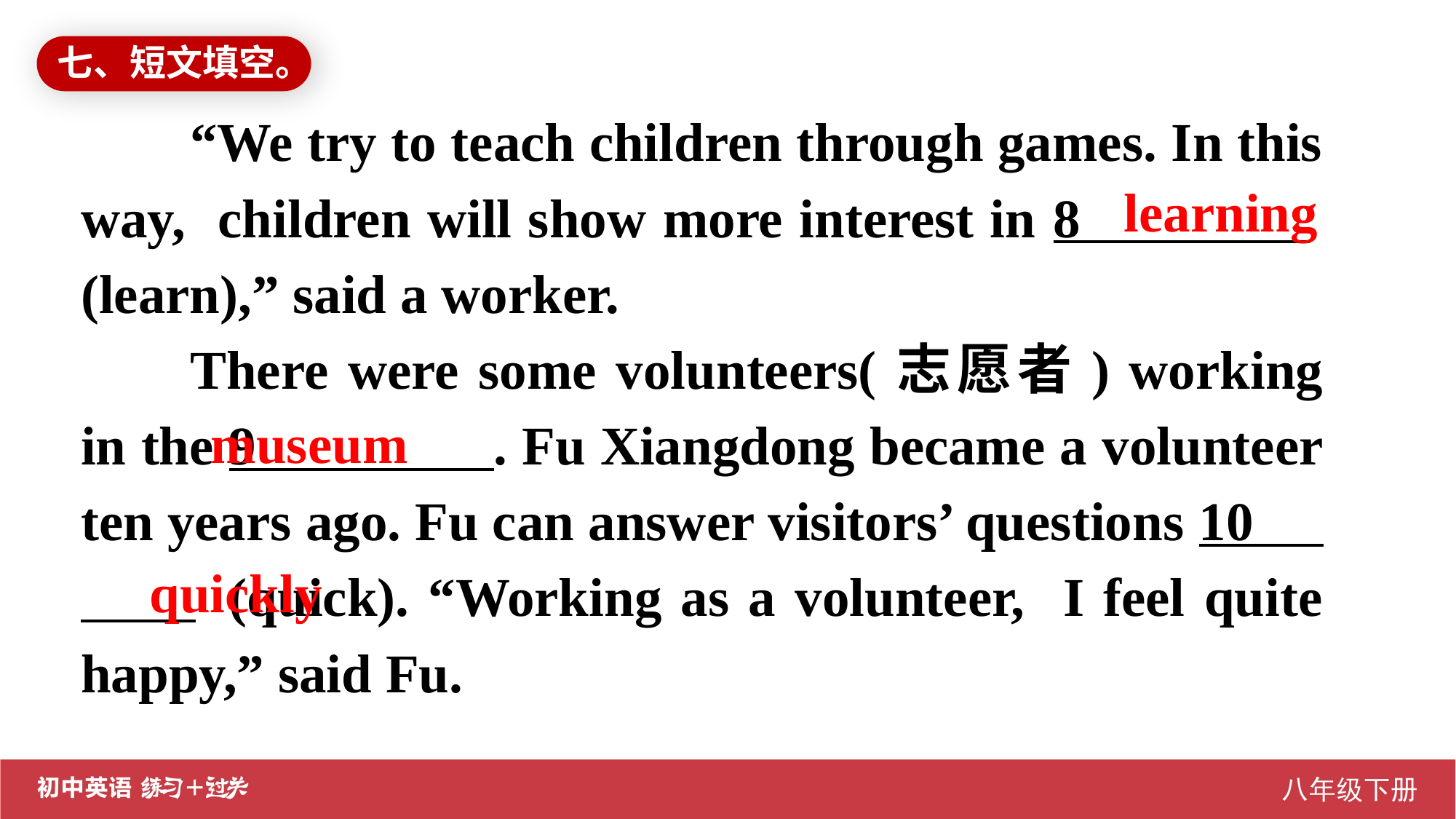

七、短文填空。

“We try to teach children through games. In this way,  children will show more interest in 8              . (learn),” said a worker.
There were some volunteers(志愿者) working in the 9                . Fu Xiangdong became a volunteer ten years ago. Fu can answer visitors’ questions 10            . (quick). “Working as a volunteer,  I feel quite happy,” said Fu.
learning
museum
quickly